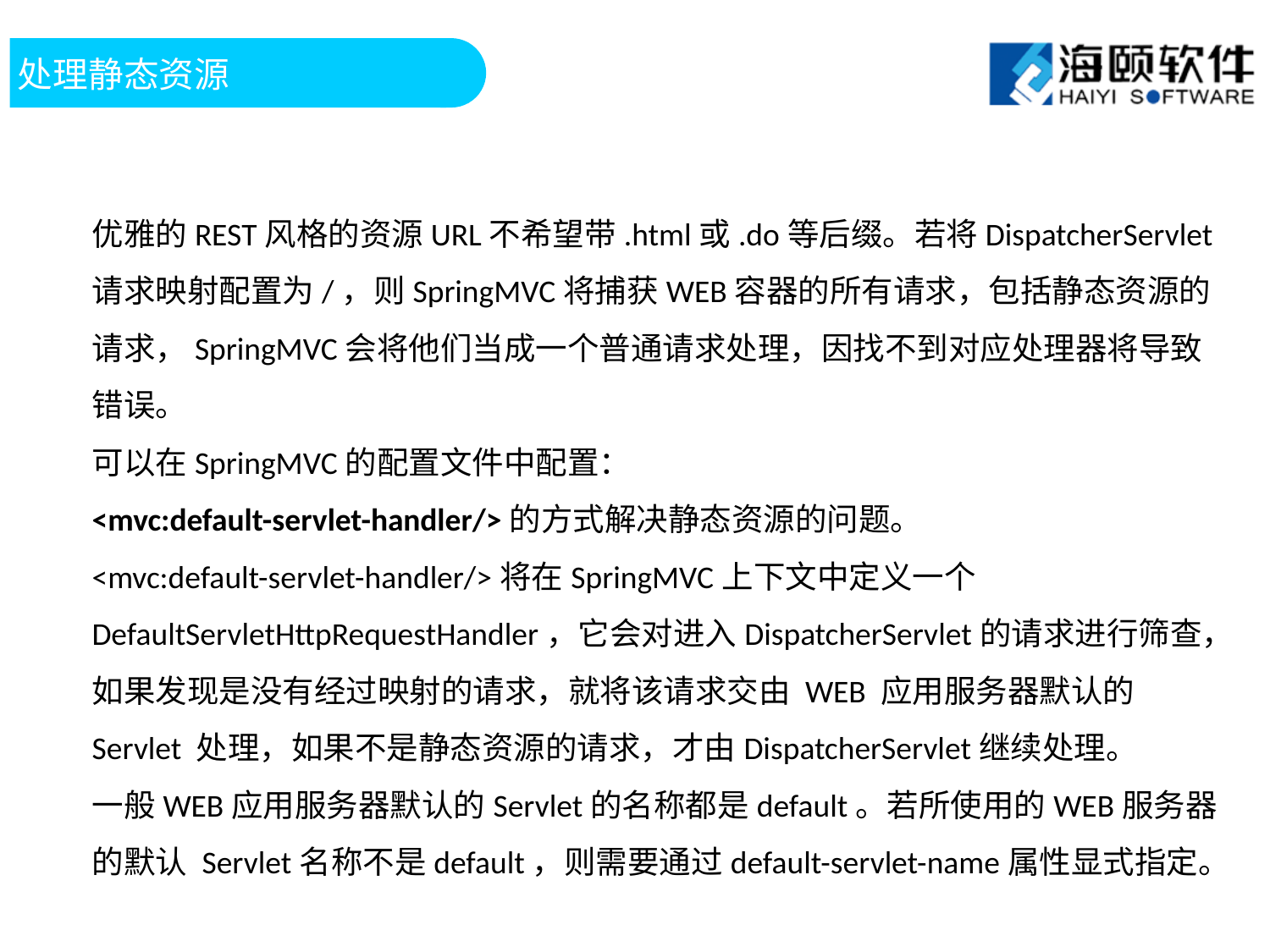

处理静态资源
优雅的REST风格的资源URL不希望带.html或.do等后缀。若将DispatcherServlet请求映射配置为/，则SpringMVC将捕获WEB容器的所有请求，包括静态资源的请求，SpringMVC会将他们当成一个普通请求处理，因找不到对应处理器将导致错误。
可以在SpringMVC的配置文件中配置：
<mvc:default-servlet-handler/>的方式解决静态资源的问题。
<mvc:default-servlet-handler/>将在SpringMVC上下文中定义一个
DefaultServletHttpRequestHandler，它会对进入DispatcherServlet的请求进行筛查，如果发现是没有经过映射的请求，就将该请求交由 WEB 应用服务器默认的 Servlet 处理，如果不是静态资源的请求，才由DispatcherServlet继续处理。
一般WEB应用服务器默认的Servlet的名称都是default。若所使用的WEB服务器的默认 Servlet名称不是default，则需要通过default-servlet-name属性显式指定。